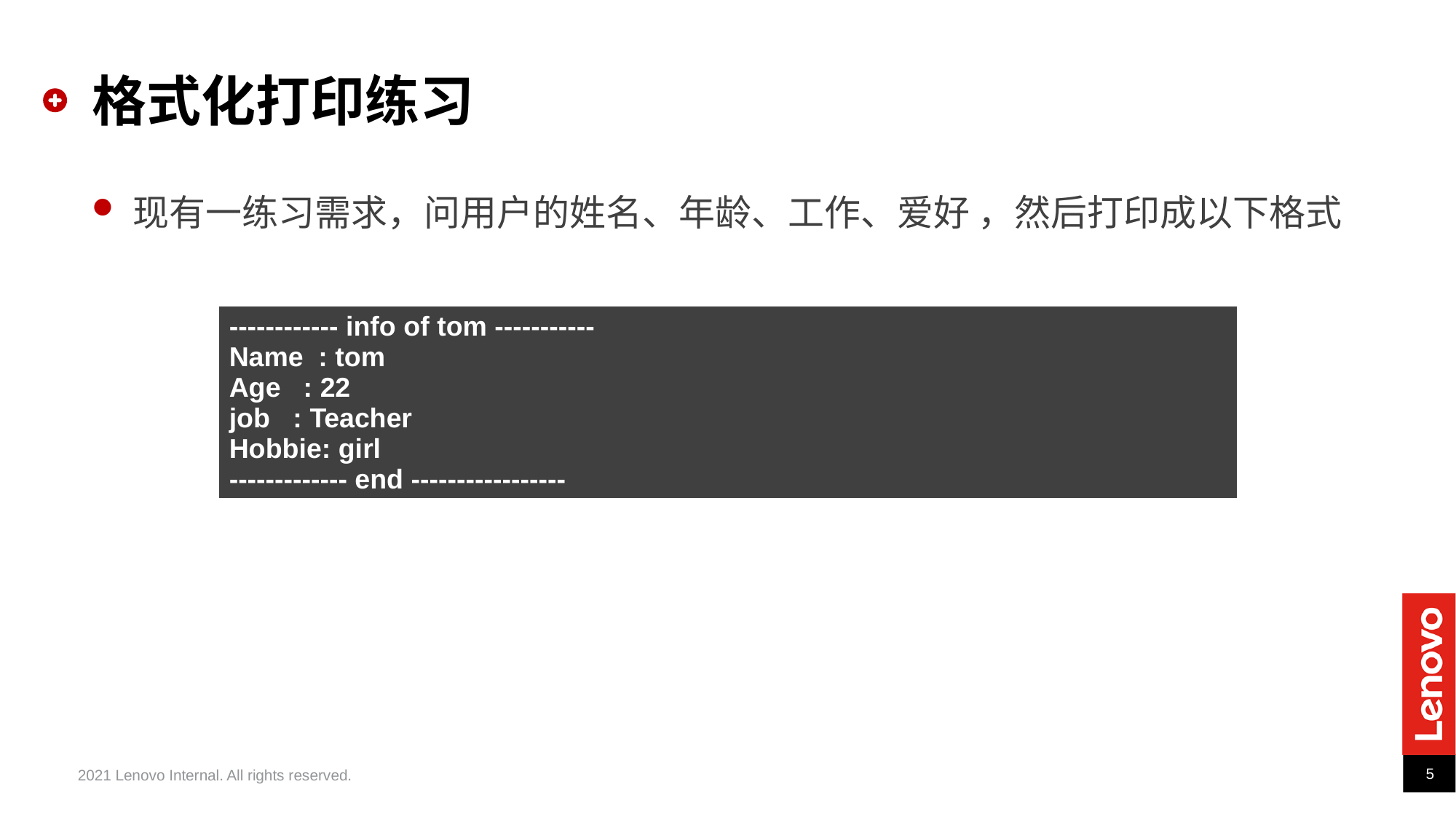

# 格式化打印练习
现有一练习需求，问用户的姓名、年龄、工作、爱好 ，然后打印成以下格式

| ------------ info of tom ----------- Name : tom Age : 22 job : Teacher Hobbie: girl ------------- end ----------------- |
| --- |